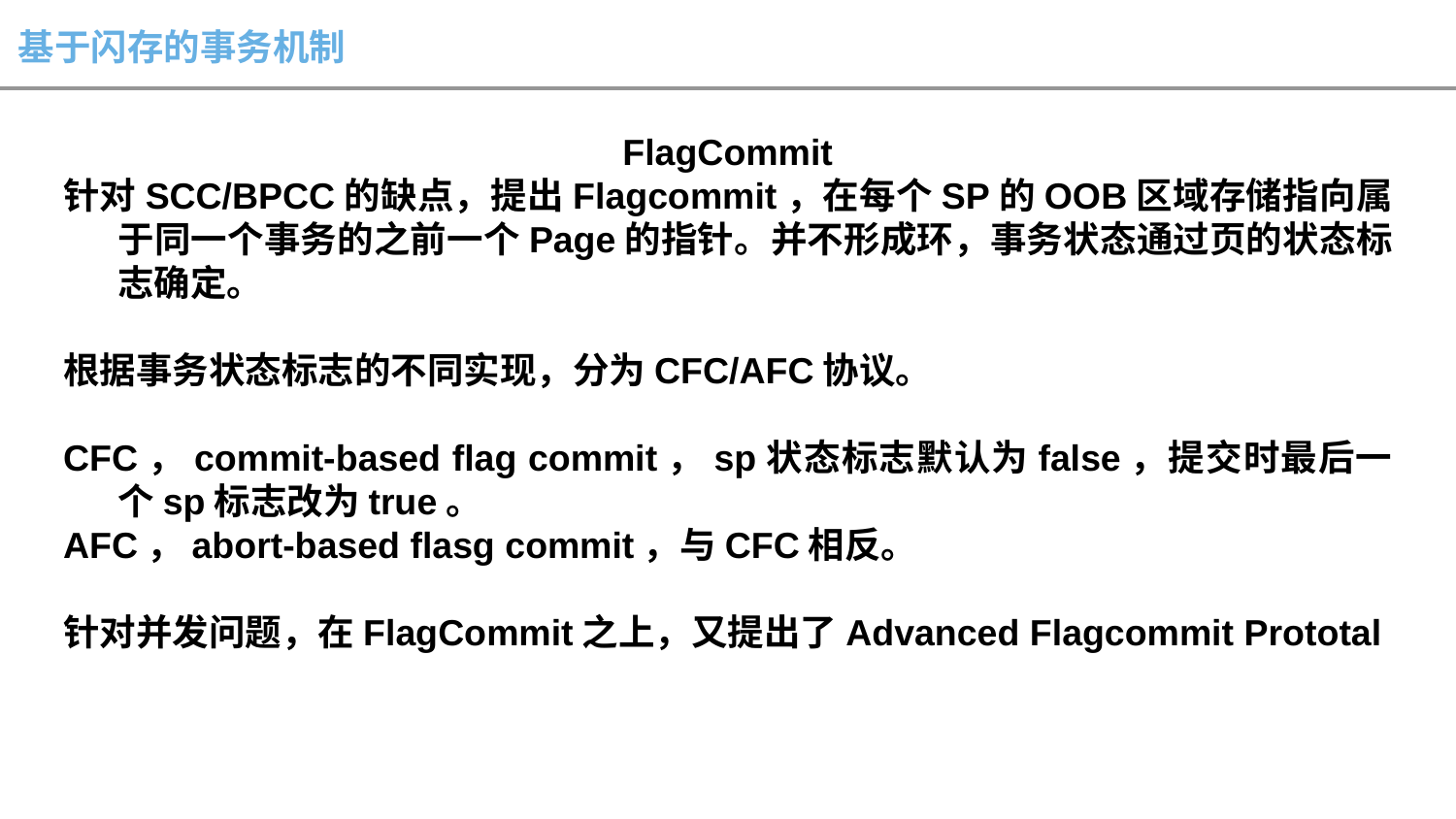

基于闪存的事务机制
FlagCommit
针对SCC/BPCC的缺点，提出Flagcommit，在每个SP的OOB区域存储指向属于同一个事务的之前一个Page的指针。并不形成环，事务状态通过页的状态标志确定。

根据事务状态标志的不同实现，分为CFC/AFC协议。

CFC，commit-based flag commit，sp状态标志默认为false，提交时最后一个sp标志改为true。
AFC，abort-based flasg commit，与CFC相反。

针对并发问题，在FlagCommit之上，又提出了Advanced Flagcommit Prototal